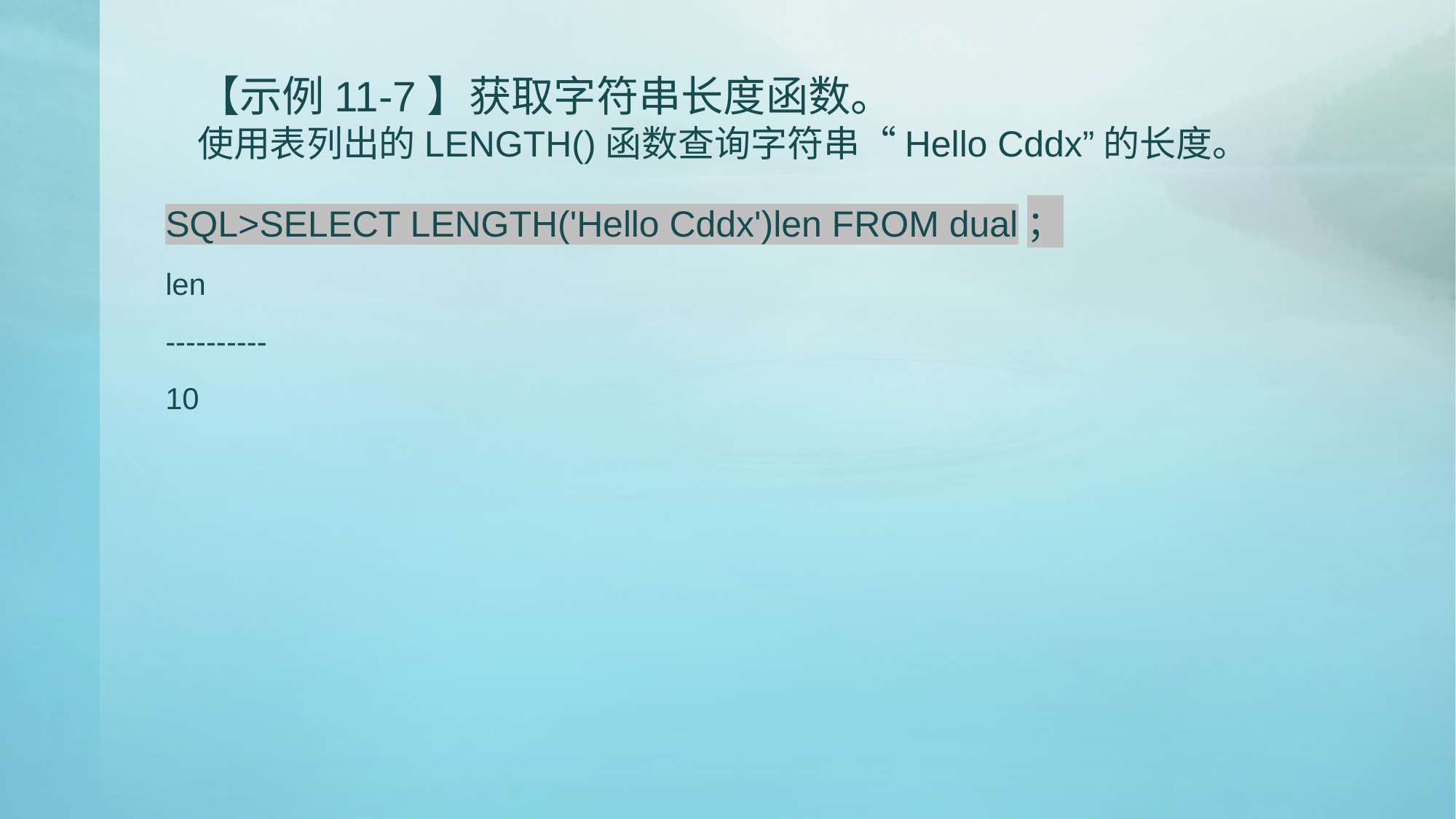

# 【示例11-7】获取字符串长度函数。
使用表列出的LENGTH()函数查询字符串“Hello Cddx”的长度。
SQL>SELECT LENGTH('Hello Cddx')len FROM dual；
len
----------
10